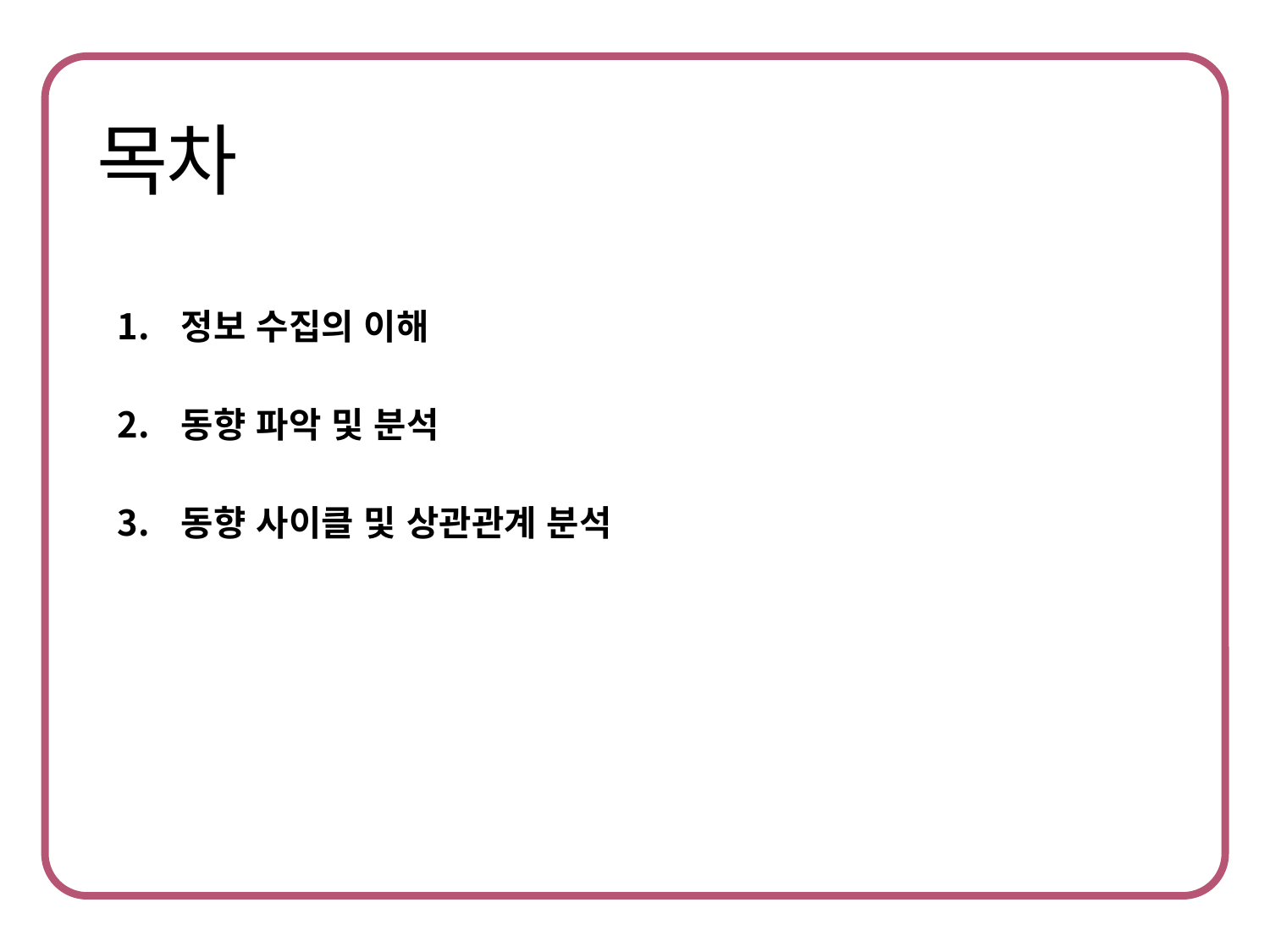

정보 수집의 이해
동향 파악 및 분석
동향 사이클 및 상관관계 분석